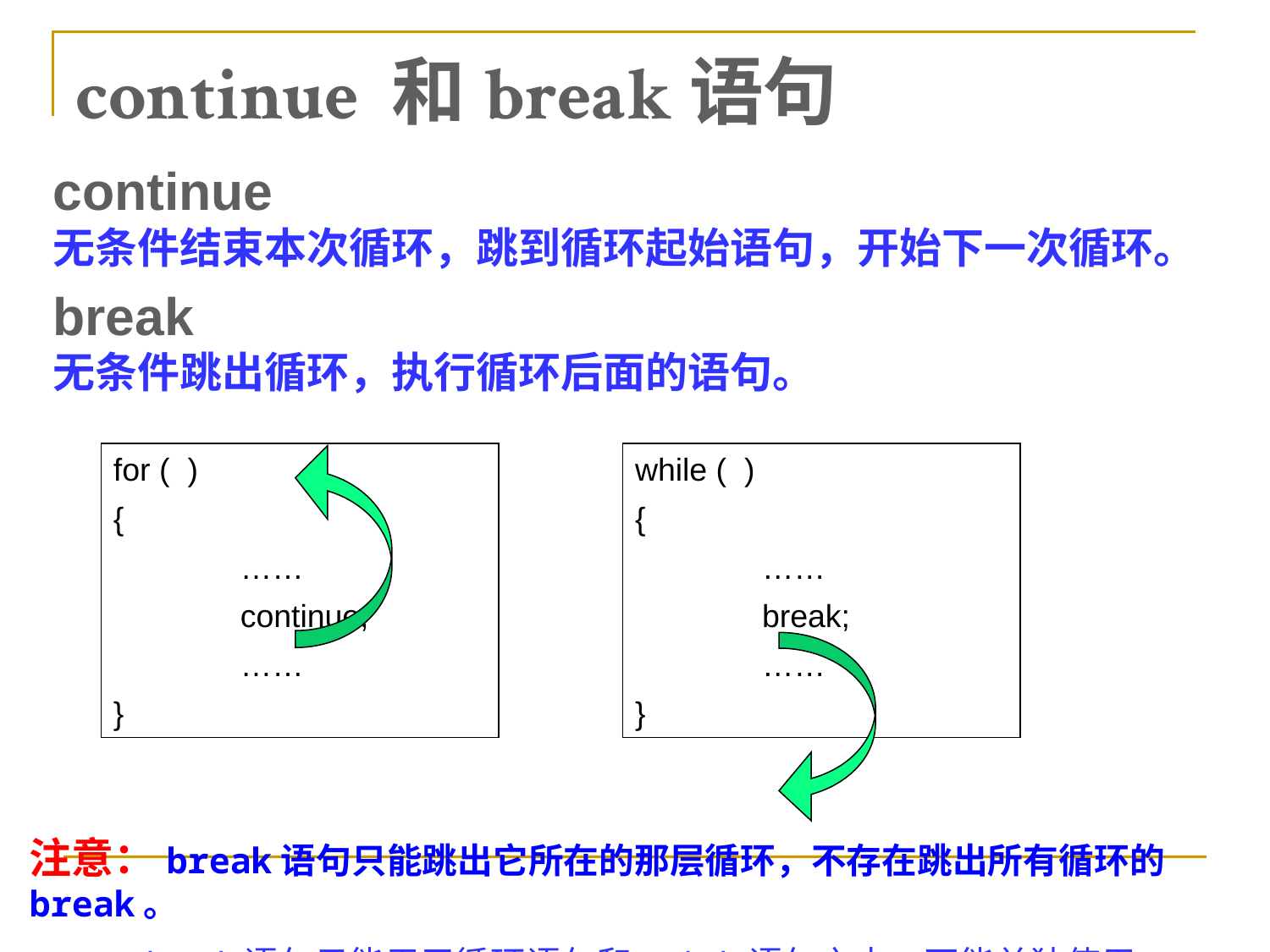

# continue 和break语句
continue
无条件结束本次循环，跳到循环起始语句，开始下一次循环。
break
无条件跳出循环，执行循环后面的语句。
for (  )
{
	……
	continue;
	……
}
while (  )
{
	……
	break;
	……
}

注意：break语句只能跳出它所在的那层循环，不存在跳出所有循环的break。
            break语句只能用于循环语句和switch语句之中，不能单独使用